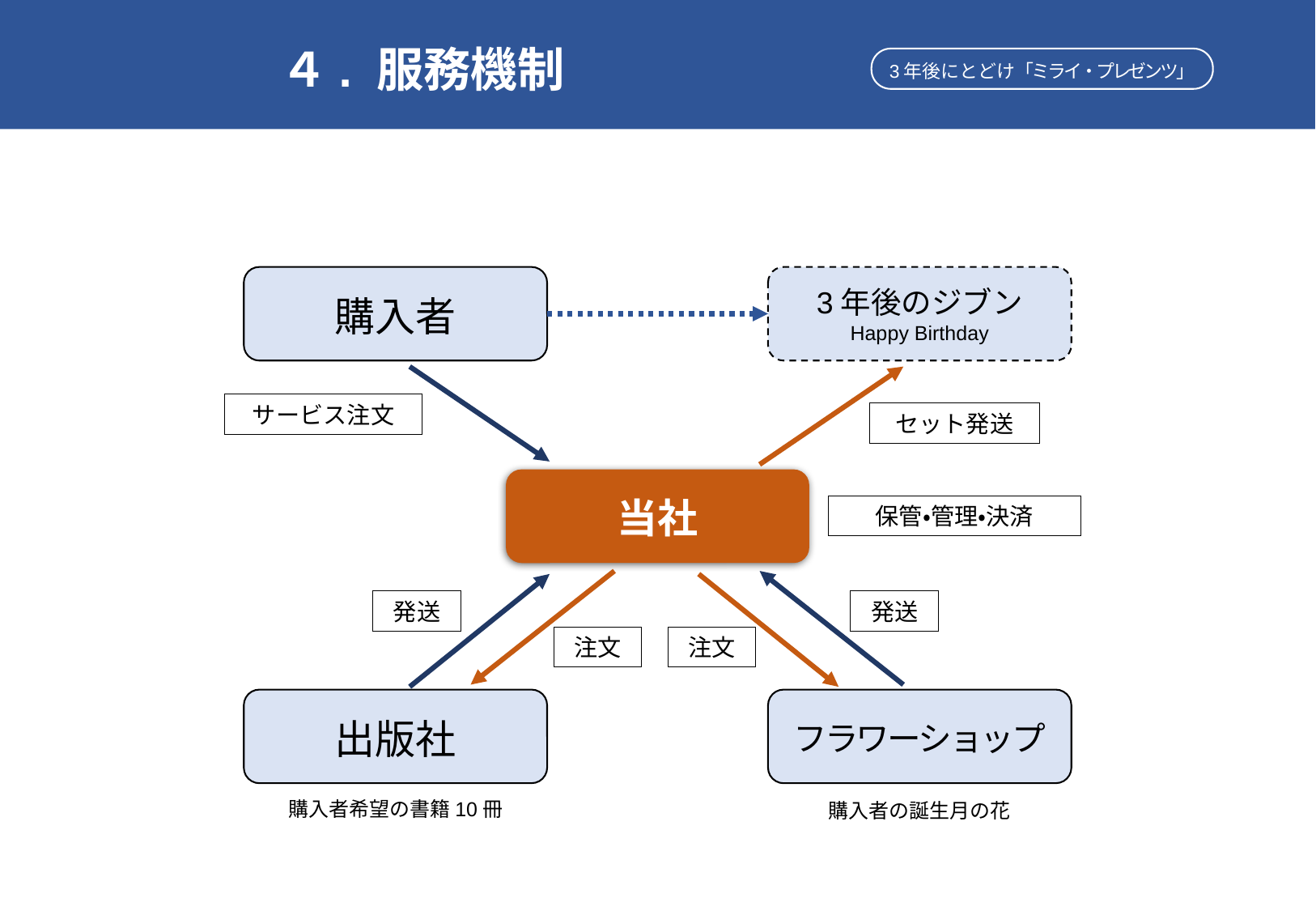

４. 服務機制

3年後にとどけ「ミライ・プレゼンツ」

3年後のジブン
Happy Birthday
購入者
サービス注文
セット発送

当社
保管・管理・決済
発送
発送
注文
注文

出版社
フラワーショップ
購入者希望の書籍10冊
購入者の誕生月の花